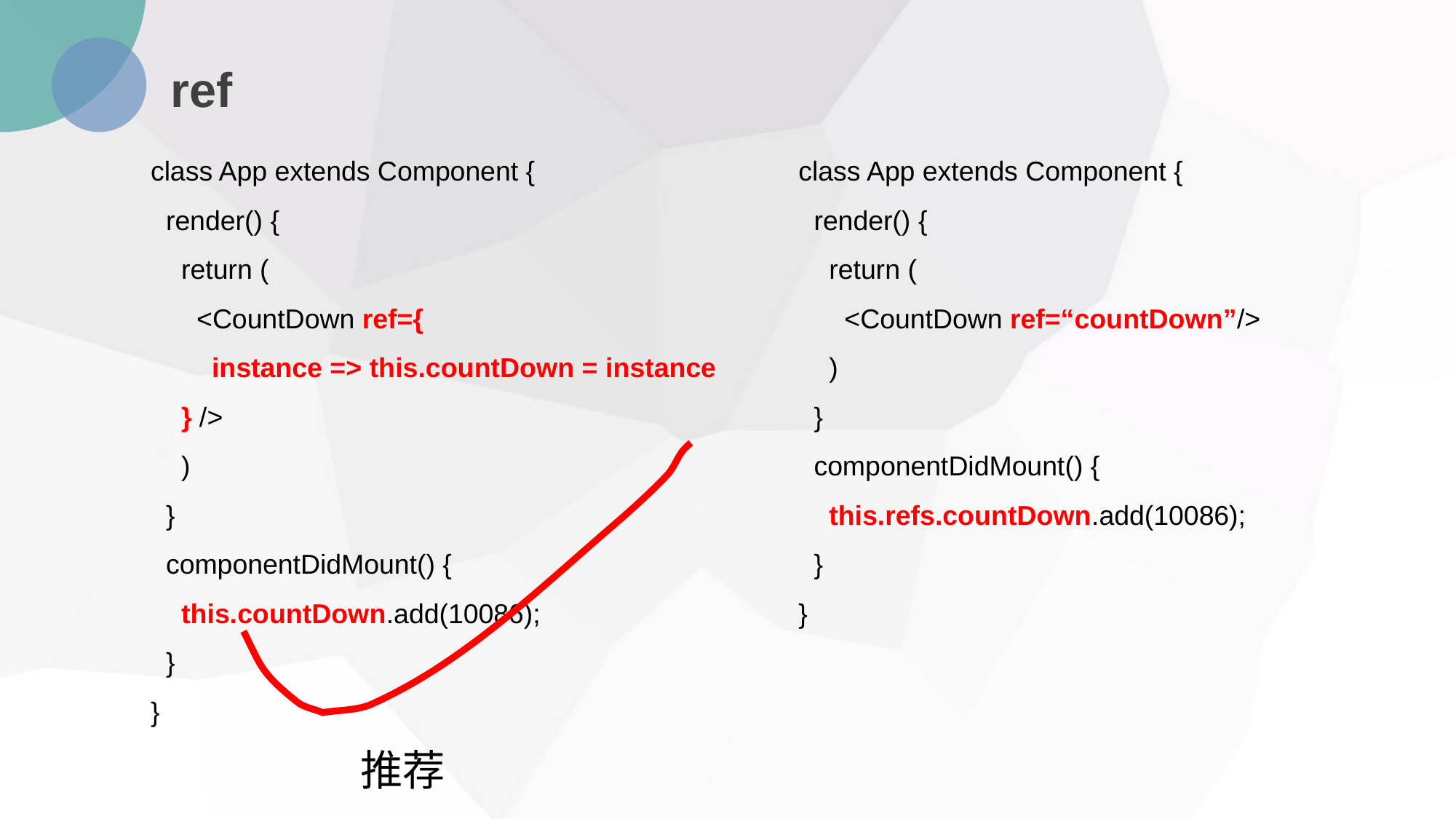

ref
class App extends Component {
  render() {
    return (
      <CountDown ref={
        instance => this.countDown = instance
    } />
    )
  }
  componentDidMount() {
    this.countDown.add(10086);
  }
}
class App extends Component {
  render() {
    return (
      <CountDown ref=“countDown”/>
    )
  }
  componentDidMount() {
    this.refs.countDown.add(10086);
  }
}

推荐